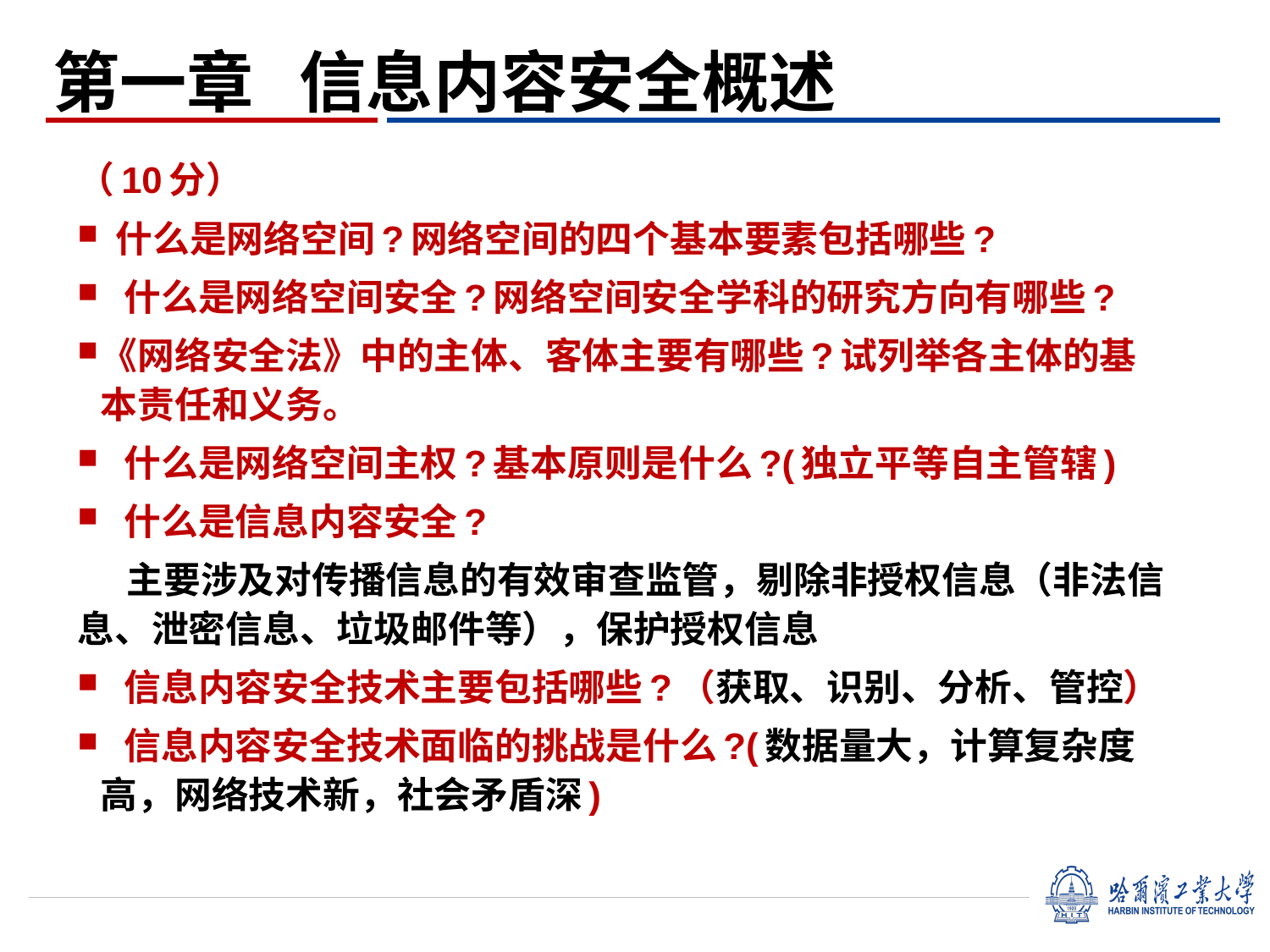

第一章   信息内容安全概述
（10分）
 什么是网络空间?网络空间的四个基本要素包括哪些?
  什么是网络空间安全?网络空间安全学科的研究方向有哪些?
《网络安全法》中的主体、客体主要有哪些?试列举各主体的基本责任和义务。
  什么是网络空间主权?基本原则是什么?(独立平等自主管辖)
  什么是信息内容安全?
     主要涉及对传播信息的有效审查监管，剔除非授权信息（非法信息、泄密信息、垃圾邮件等），保护授权信息
  信息内容安全技术主要包括哪些?（获取、识别、分析、管控）
  信息内容安全技术面临的挑战是什么?(数据量大，计算复杂度高，网络技术新，社会矛盾深)